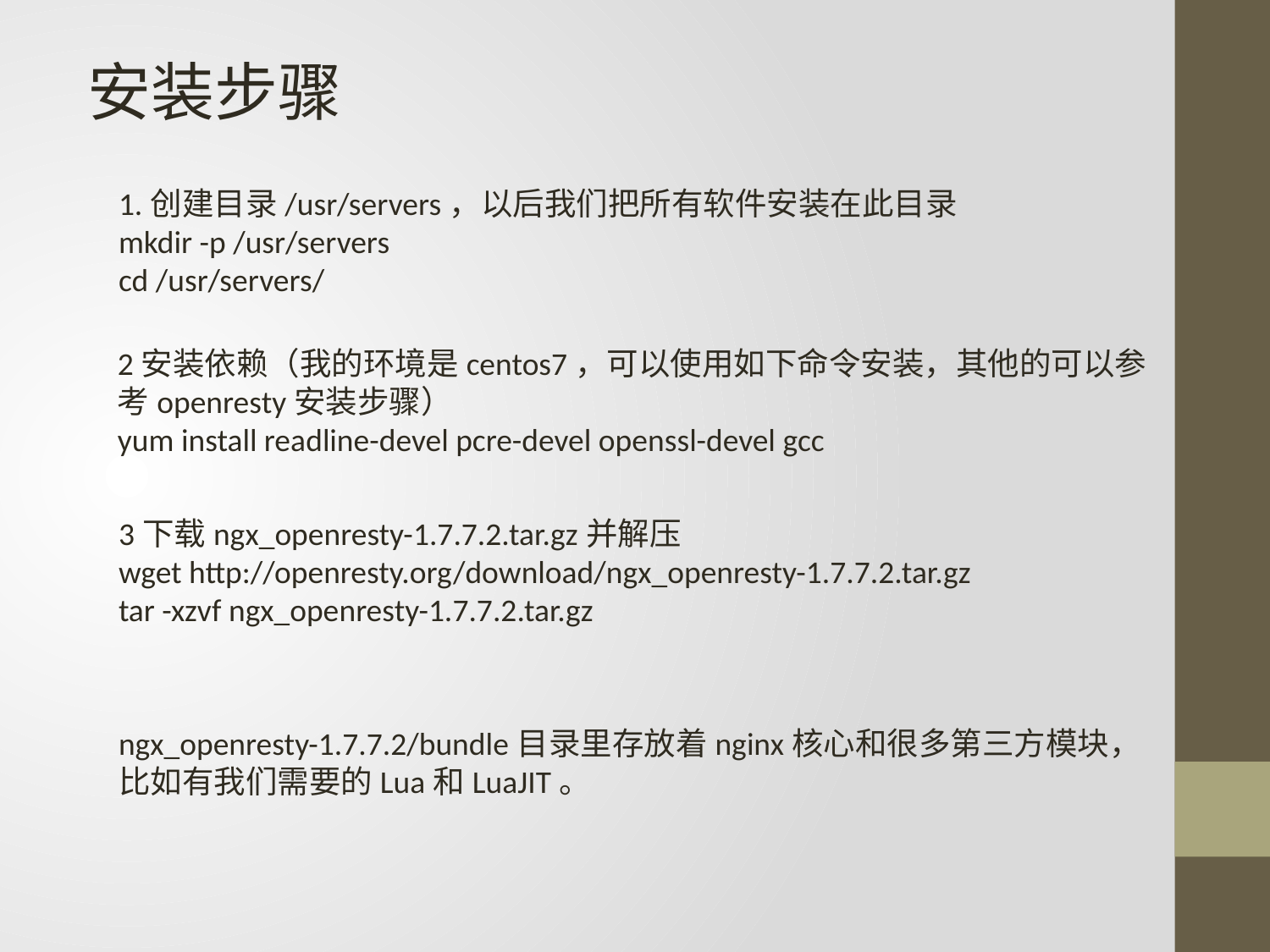

安装步骤
1.创建目录/usr/servers，以后我们把所有软件安装在此目录
mkdir -p /usr/servers
cd /usr/servers/
2安装依赖（我的环境是centos7，可以使用如下命令安装，其他的可以参考openresty安装步骤）
yum install readline-devel pcre-devel openssl-devel gcc
3下载ngx_openresty-1.7.7.2.tar.gz并解压
wget http://openresty.org/download/ngx_openresty-1.7.7.2.tar.gz
tar -xzvf ngx_openresty-1.7.7.2.tar.gz
ngx_openresty-1.7.7.2/bundle目录里存放着nginx核心和很多第三方模块，比如有我们需要的Lua和LuaJIT。